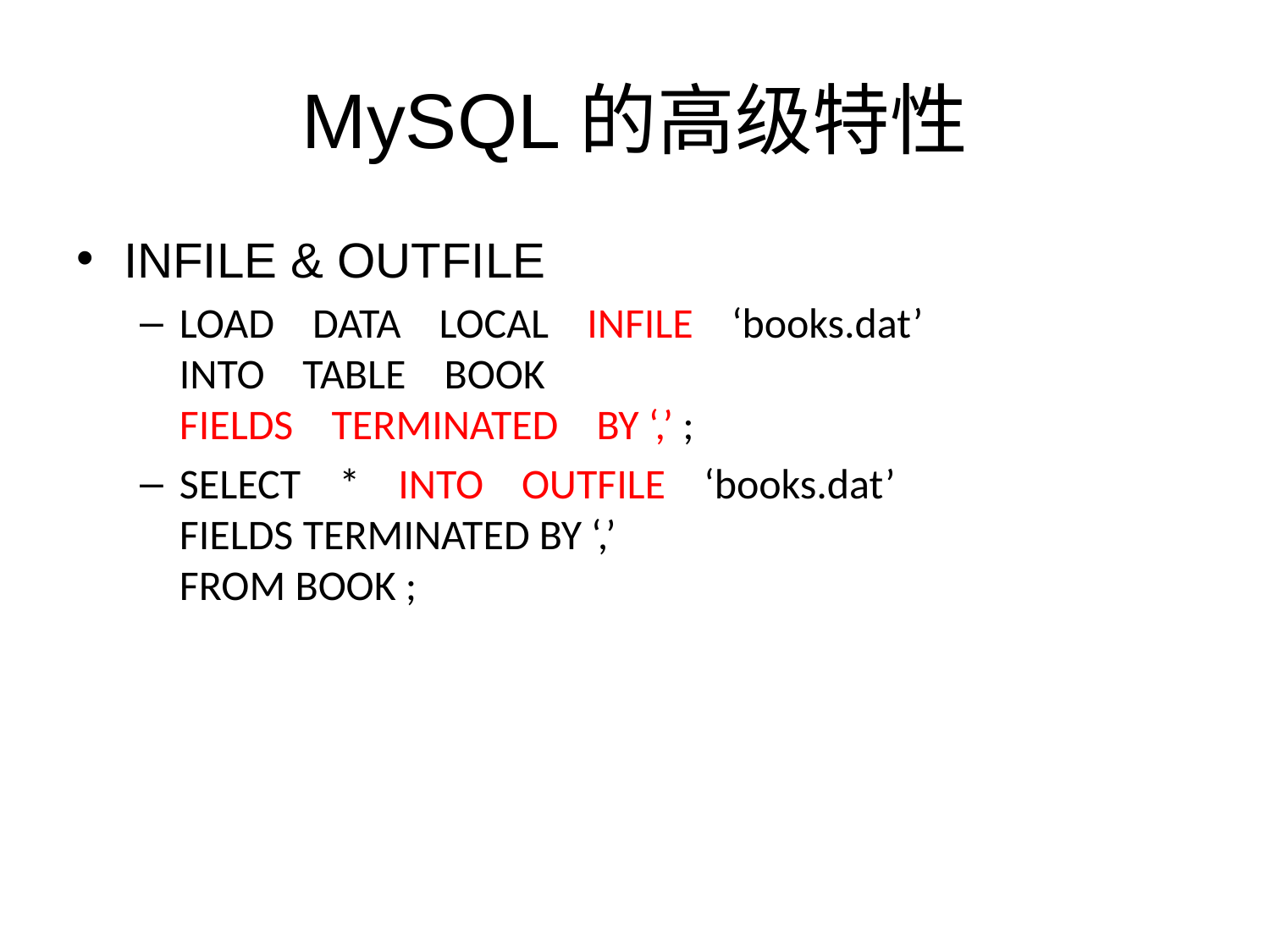

# MySQL的高级特性
INFILE & OUTFILE
LOAD    DATA    LOCAL    INFILE    ‘books.dat’
INTO    TABLE    BOOK
FIELDS    TERMINATED    BY ‘,’ ;
SELECT    *    INTO    OUTFILE    ‘books.dat’
FIELDS TERMINATED BY ‘,’
FROM BOOK ;